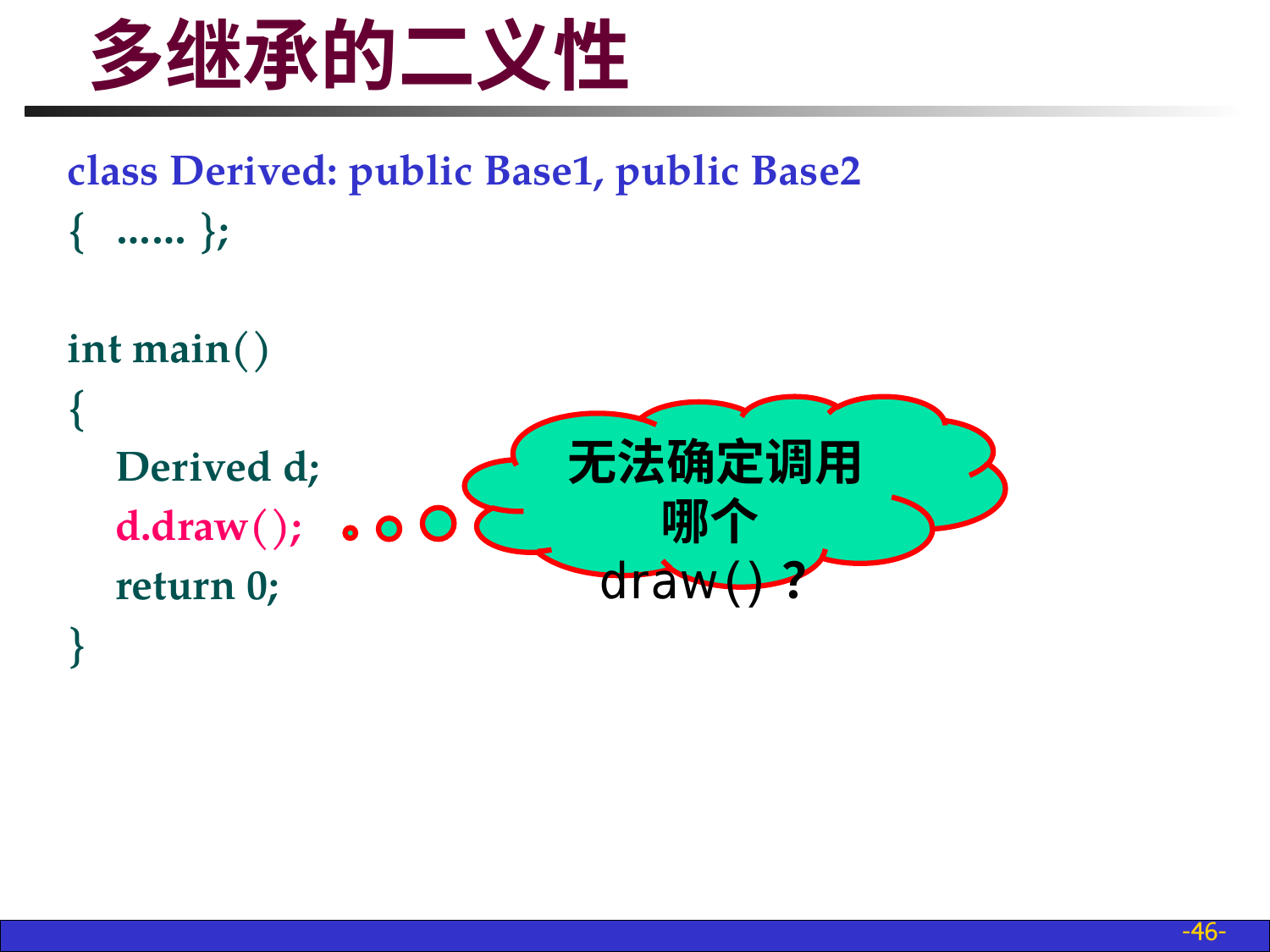

# 多继承的二义性
class Derived: public Base1, public Base2
{	…… };

int main()
{
	Derived d;
	d.draw();
	return 0;
}
无法确定调用哪个draw()？
-46-